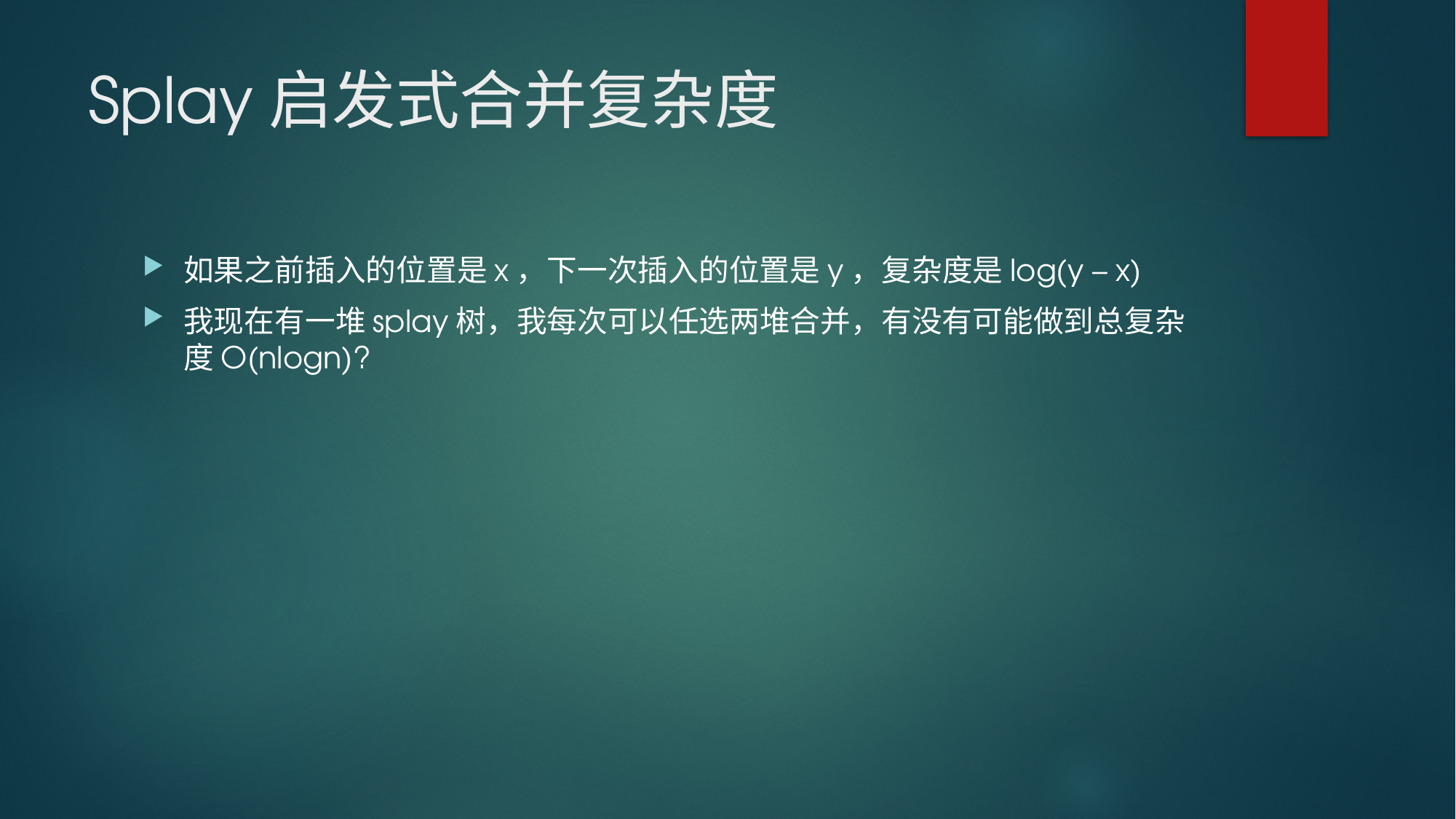

# Splay启发式合并复杂度
如果之前插入的位置是x，下一次插入的位置是y，复杂度是log(y – x)
我现在有一堆splay树，我每次可以任选两堆合并，有没有可能做到总复杂度O(nlogn)?